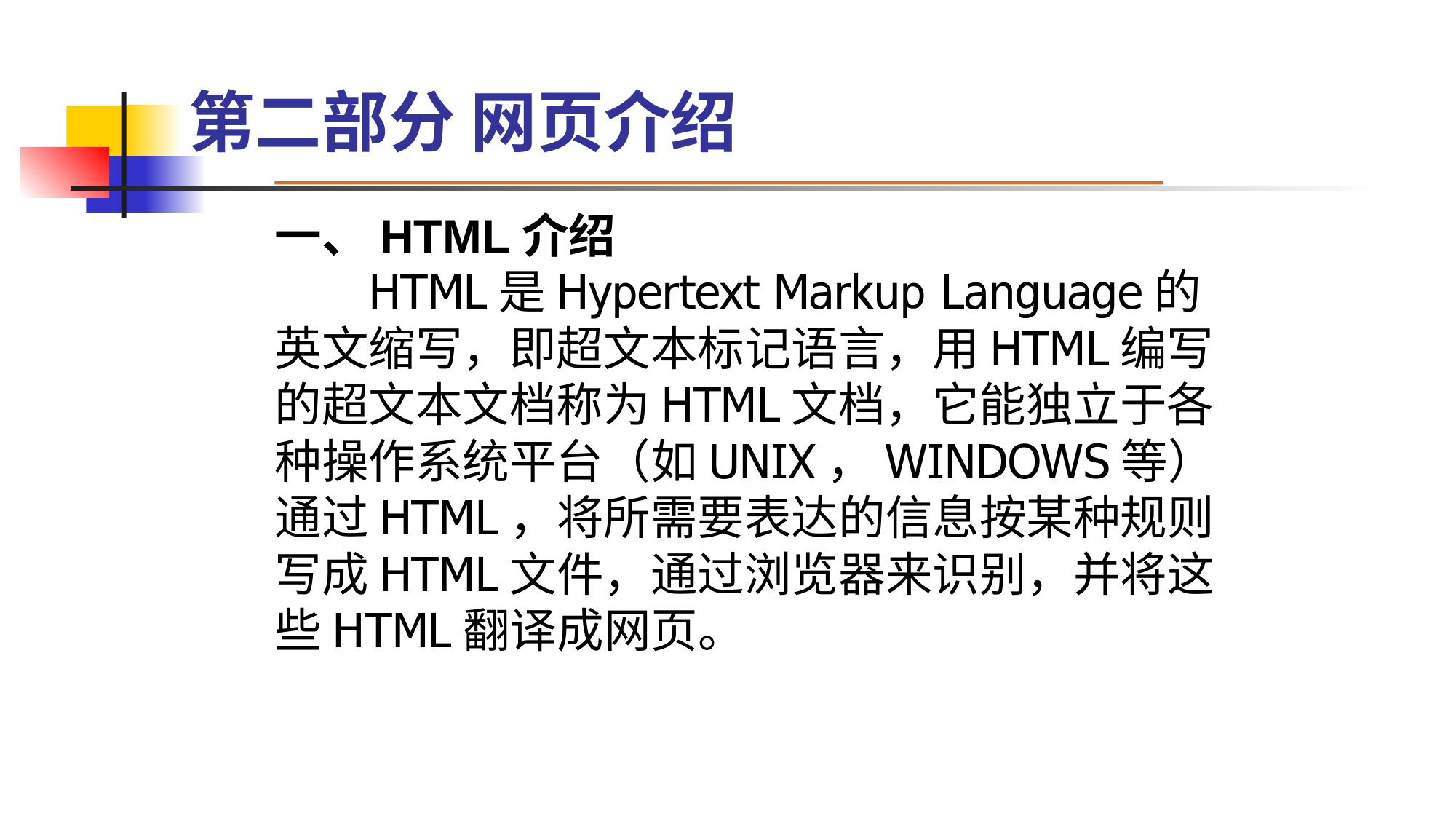

# 第二部分 网页介绍

一、HTML介绍
HTML是Hypertext Markup Language的英文缩写，即超文本标记语言，用HTML编写的超文本文档称为HTML文档，它能独立于各种操作系统平台（如UNIX，WINDOWS等）通过HTML，将所需要表达的信息按某种规则写成HTML文件，通过浏览器来识别，并将这些HTML翻译成网页。